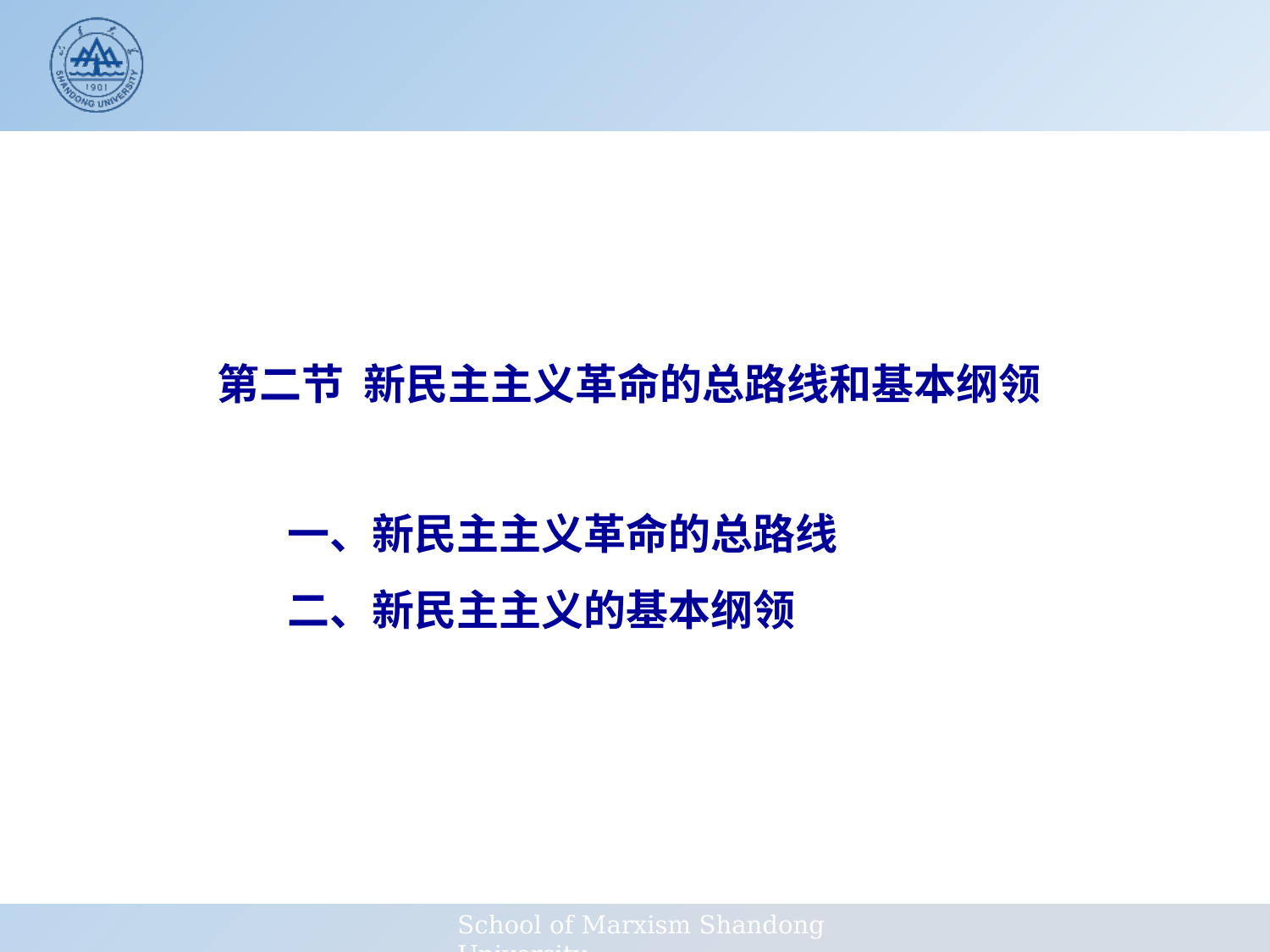

第二节  新民主主义革命的总路线和基本纲领
一、新民主主义革命的总路线
二、新民主主义的基本纲领